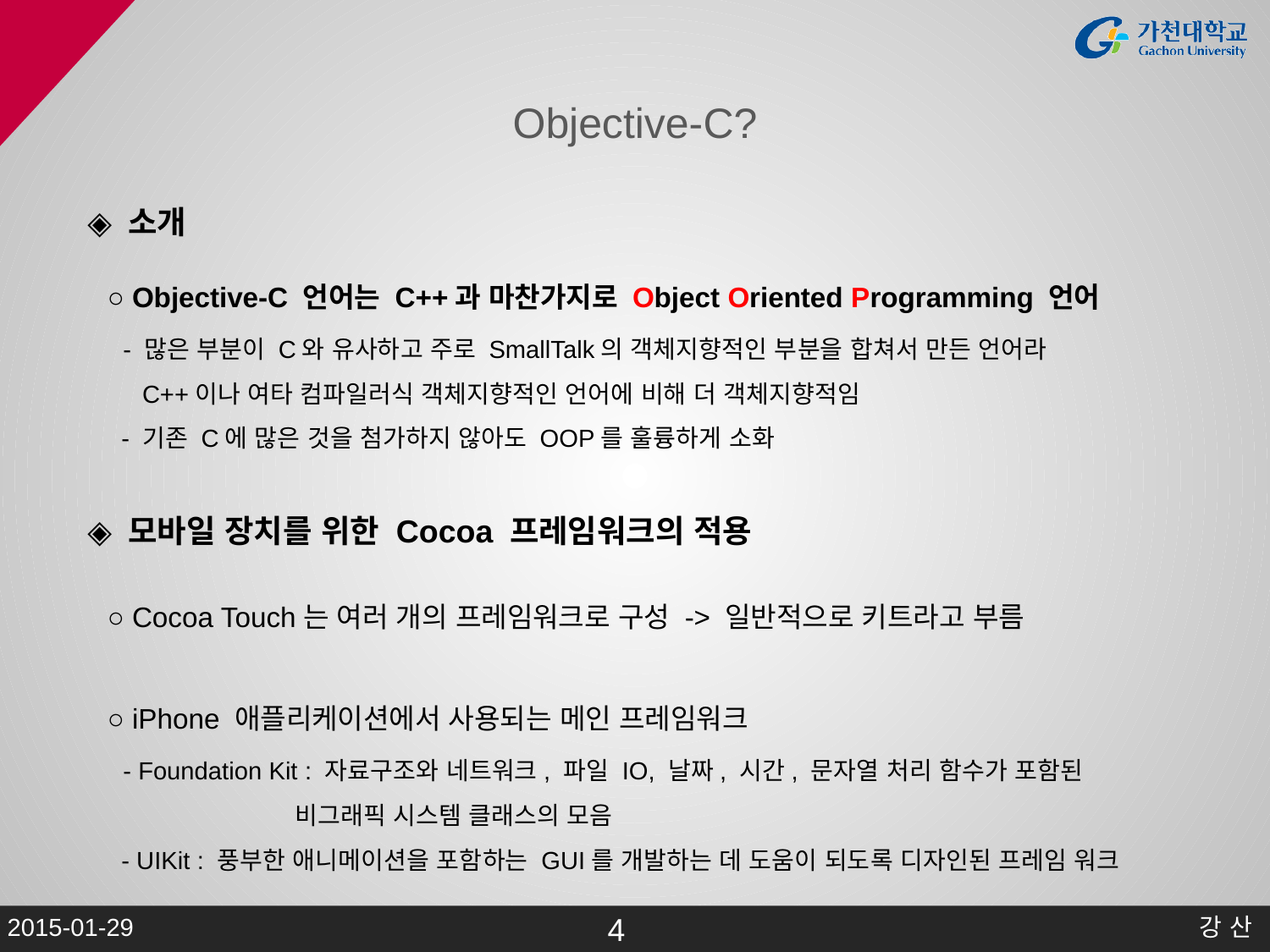

# Objective-C?
◈ 소개
○ Objective-C 언어는 C++과 마찬가지로 Object Oriented Programming 언어
  - 많은 부분이 C와 유사하고 주로 SmallTalk의 객체지향적인 부분을 합쳐서 만든 언어라
     C++이나 여타 컴파일러식 객체지향적인 언어에 비해 더 객체지향적임
  - 기존 C에 많은 것을 첨가하지 않아도 OOP를 훌륭하게 소화

◈ 모바일 장치를 위한 Cocoa 프레임워크의 적용
○ Cocoa Touch는 여러 개의 프레임워크로 구성 -> 일반적으로 키트라고 부름

○ iPhone 애플리케이션에서 사용되는 메인 프레임워크
  - Foundation Kit : 자료구조와 네트워크, 파일 IO, 날짜, 시간, 문자열 처리 함수가 포함된
                          비그래픽 시스템 클래스의 모음
  - UIKit : 풍부한 애니메이션을 포함하는 GUI를 개발하는 데 도움이 되도록 디자인된 프레임 워크
2015-01-29
강 산